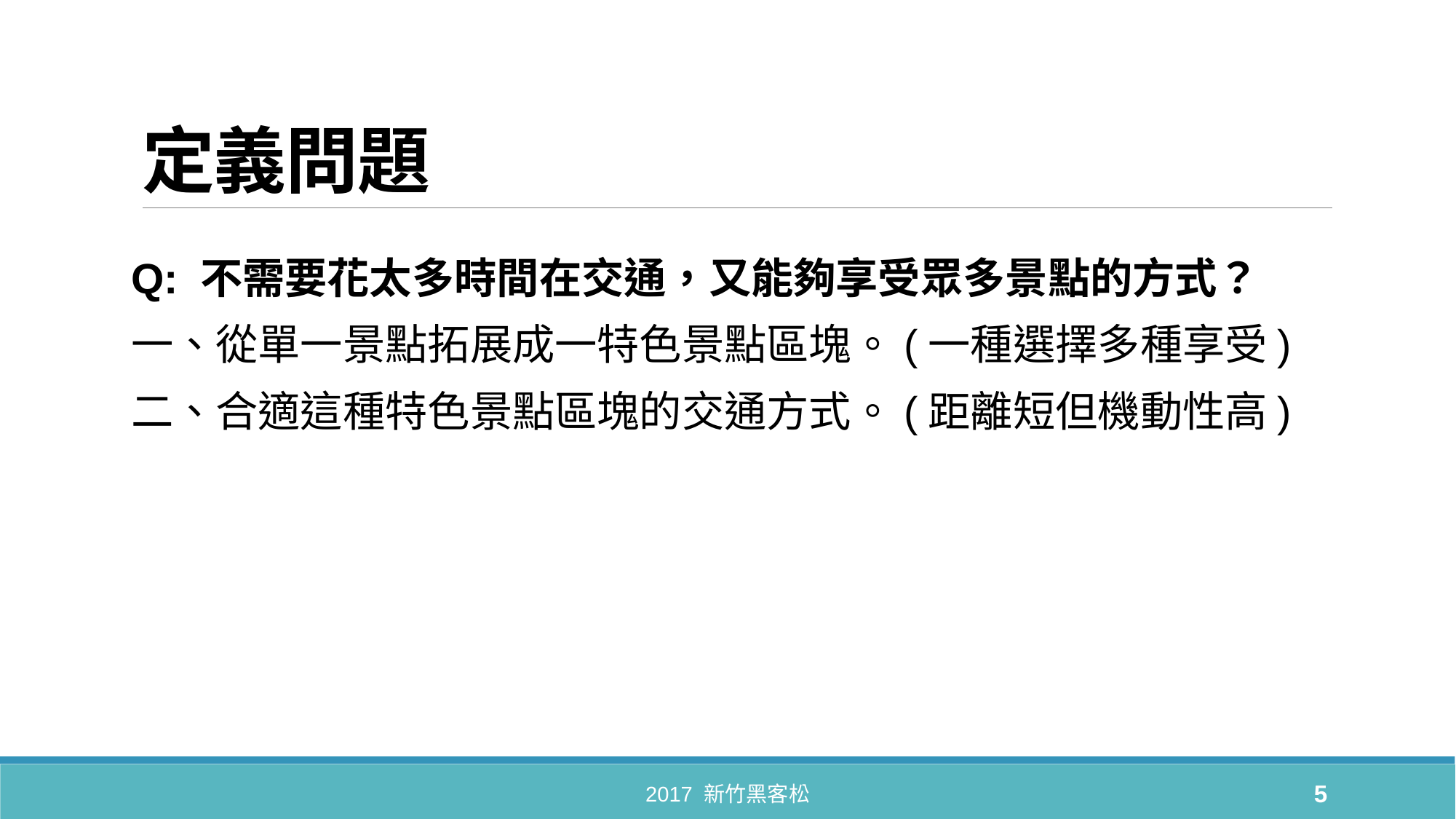

# 定義問題
Q: 不需要花太多時間在交通，又能夠享受眾多景點的方式？
一、從單一景點拓展成一特色景點區塊。(一種選擇多種享受)
二、合適這種特色景點區塊的交通方式。(距離短但機動性高)
2017 新竹黑客松
5